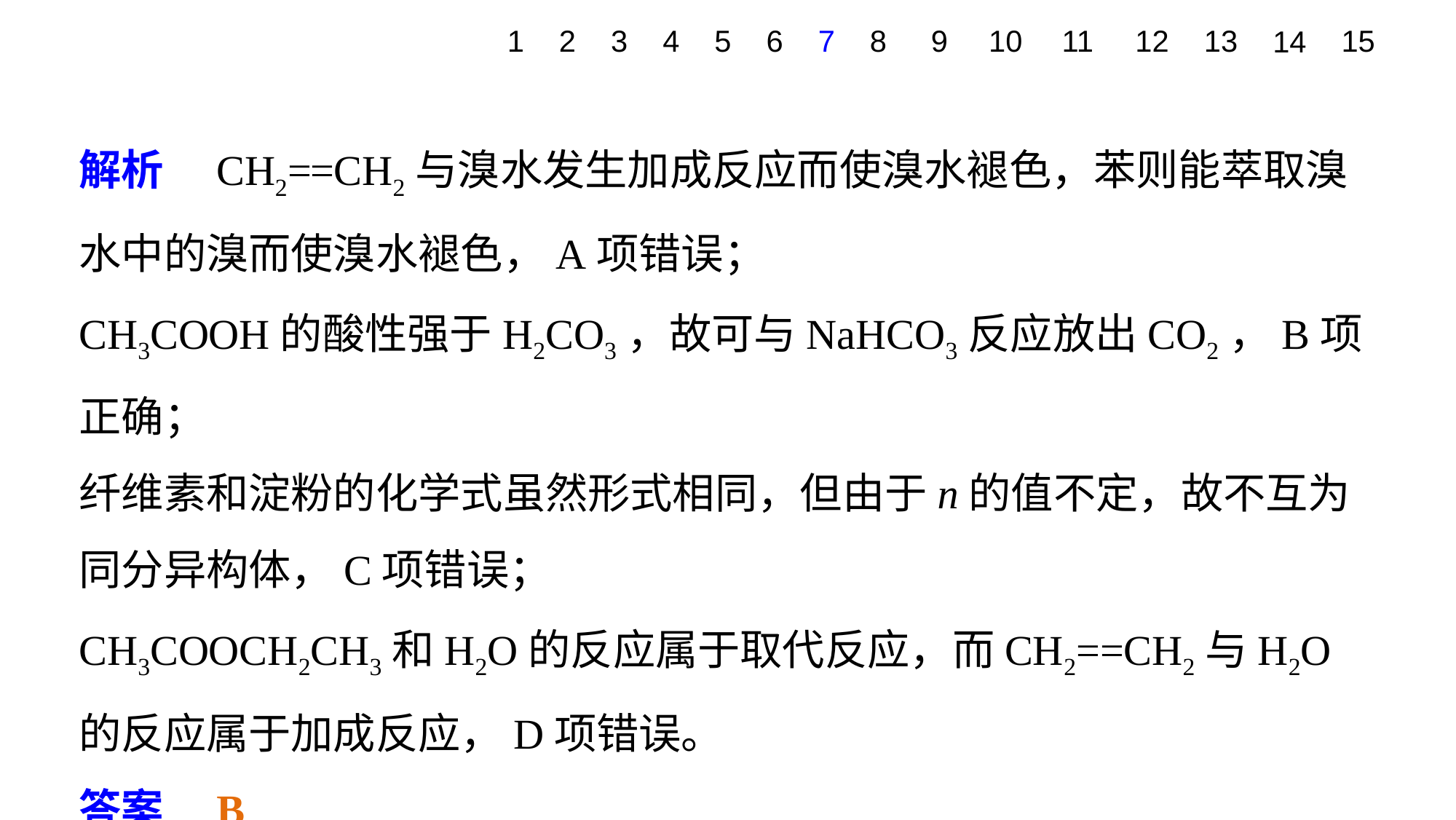

1
2
3
4
5
6
7
8
9
10
12
13
15
11
14
解析　CH2==CH2与溴水发生加成反应而使溴水褪色，苯则能萃取溴水中的溴而使溴水褪色，A项错误；
CH3COOH的酸性强于H2CO3，故可与NaHCO3反应放出CO2，B项正确；
纤维素和淀粉的化学式虽然形式相同，但由于n的值不定，故不互为同分异构体，C项错误；
CH3COOCH2CH3和H2O的反应属于取代反应，而CH2==CH2与H2O的反应属于加成反应，D项错误。
答案　B